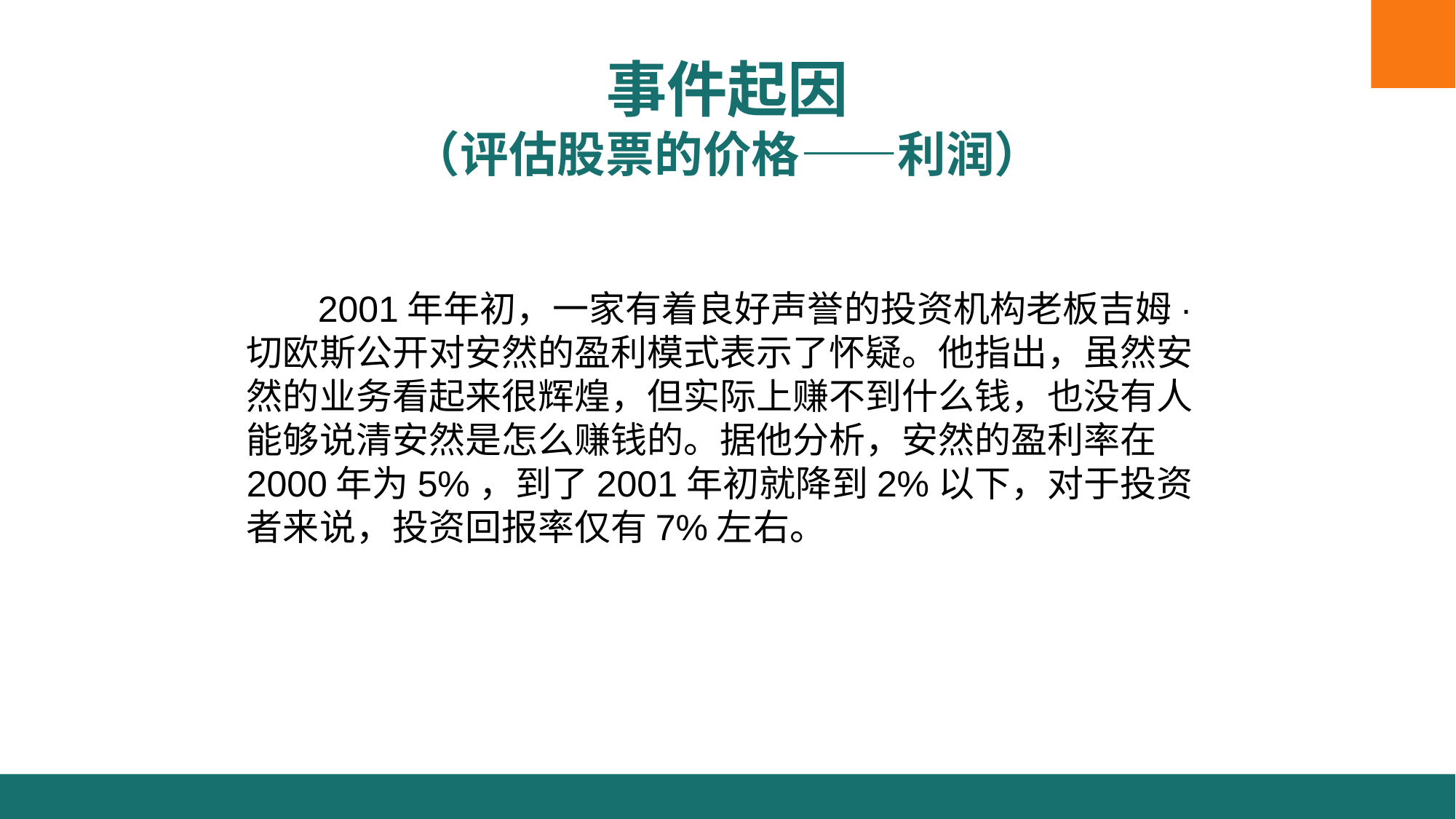

事件起因
（评估股票的价格——利润）
       2001年年初，一家有着良好声誉的投资机构老板吉姆·切欧斯公开对安然的盈利模式表示了怀疑。他指出，虽然安然的业务看起来很辉煌，但实际上赚不到什么钱，也没有人能够说清安然是怎么赚钱的。据他分析，安然的盈利率在2000年为5%，到了2001年初就降到2%以下，对于投资者来说，投资回报率仅有7%左右。